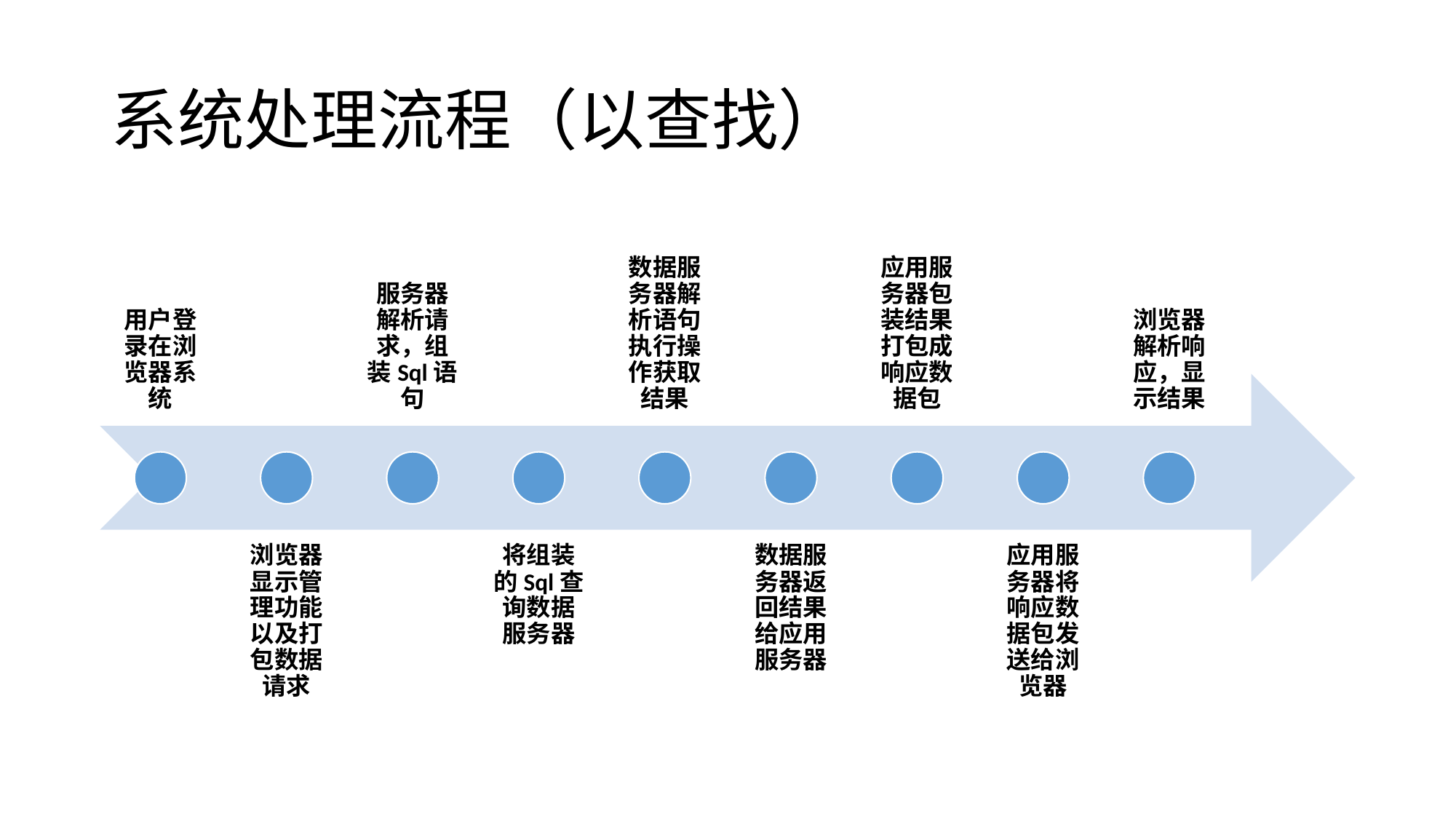

# 系统处理流程（以查找）
用户登录在浏览器系统
浏览器显示管理功能以及打包数据请求
服务器解析请求，组装Sql语句
将组装的Sql查询数据服务器
数据服务器解析语句执行操作获取结果
数据服务器返回结果给应用服务器
应用服务器包装结果打包成响应数据包
应用服务器将响应数据包发送给浏览器
浏览器解析响应，显示结果